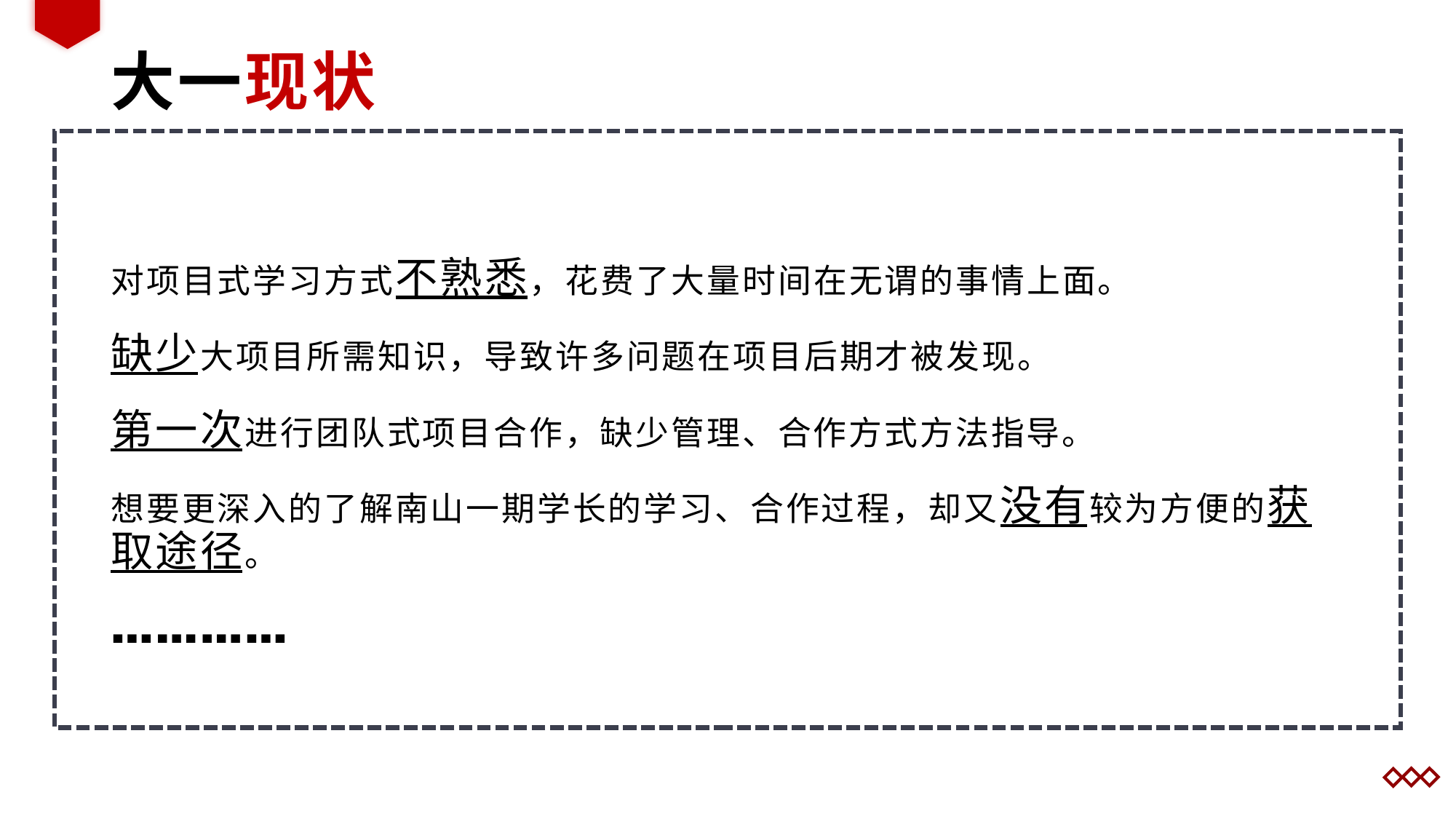

大一现状

对项目式学习方式不熟悉，花费了大量时间在无谓的事情上面。
缺少大项目所需知识，导致许多问题在项目后期才被发现。
第一次进行团队式项目合作，缺少管理、合作方式方法指导。
想要更深入的了解南山一期学长的学习、合作过程，却又没有较为方便的获取途径。
…………